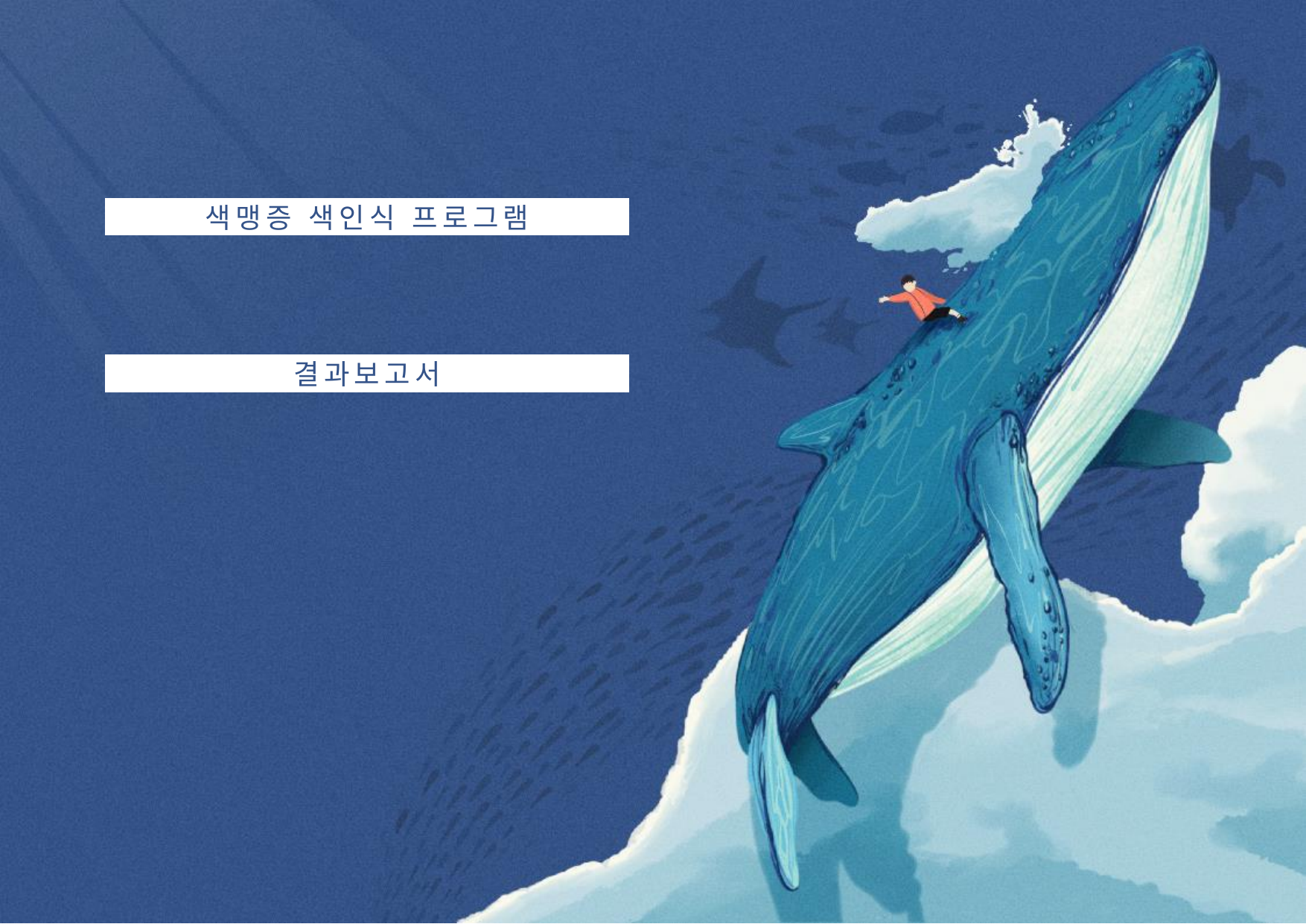

색맹증 색인식 프로그램
BLUE WHALE
결과보고서
2024. 07. 25
8팀 l 김유진
	  윤현근
       김재훈